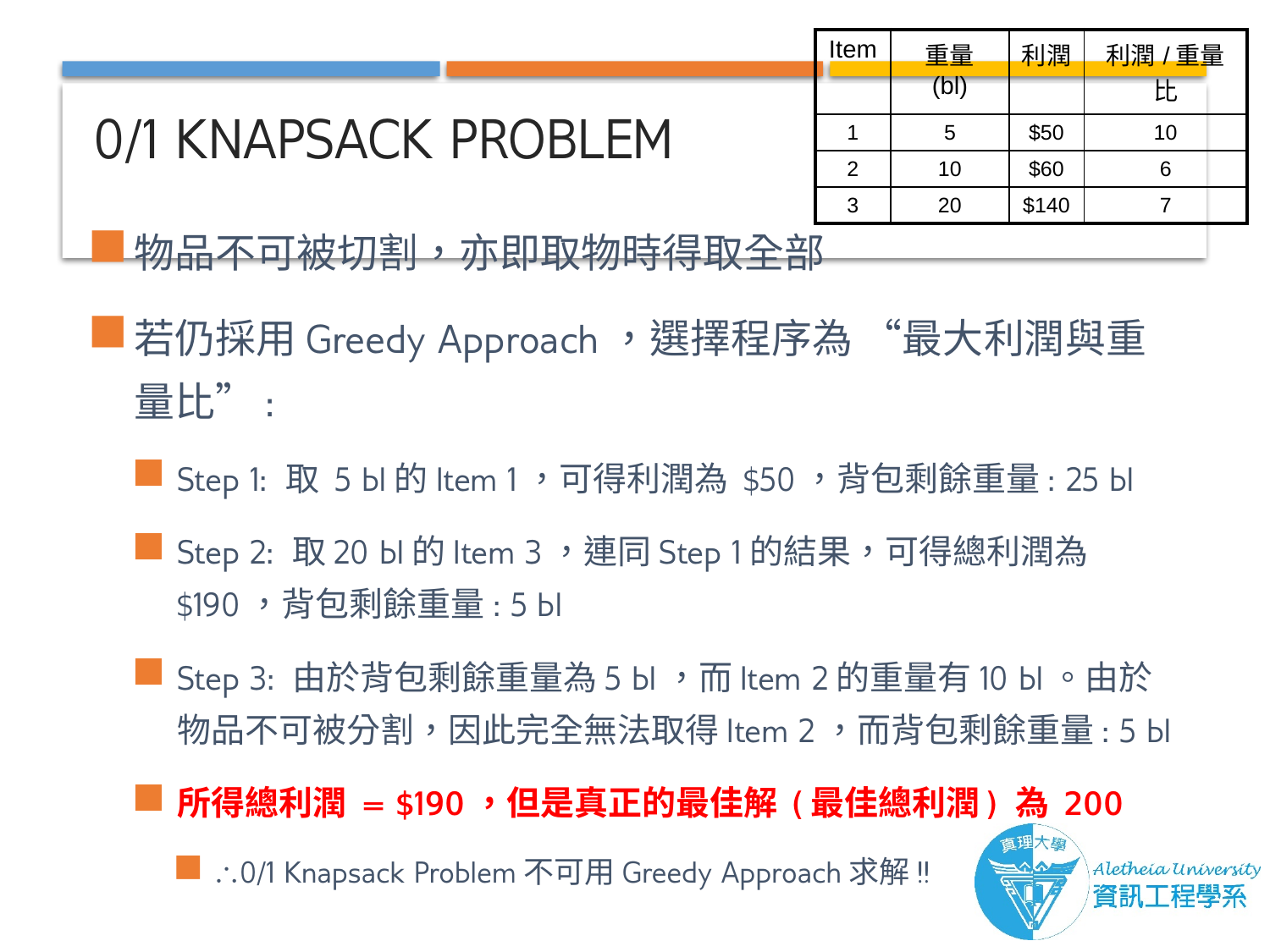

| Item | 重量 (bl) | 利潤 | 利潤/重量比 |
| --- | --- | --- | --- |
| 1 | 5 | $50 | 10 |
| 2 | 10 | $60 | 6 |
| 3 | 20 | $140 | 7 |
# 0/1 Knapsack Problem
物品不可被切割，亦即取物時得取全部
若仍採用Greedy Approach，選擇程序為 “最大利潤與重量比”:
Step 1: 取 5 bl的Item 1，可得利潤為 $50，背包剩餘重量: 25 bl
Step 2: 取20 bl的Item 3，連同Step 1的結果，可得總利潤為 $190，背包剩餘重量: 5 bl
Step 3: 由於背包剩餘重量為5 bl，而Item 2的重量有10 bl。由於物品不可被分割，因此完全無法取得Item 2，而背包剩餘重量: 5 bl
所得總利潤 = $190，但是真正的最佳解 (最佳總利潤) 為 200
∴0/1 Knapsack Problem不可用Greedy Approach求解!!